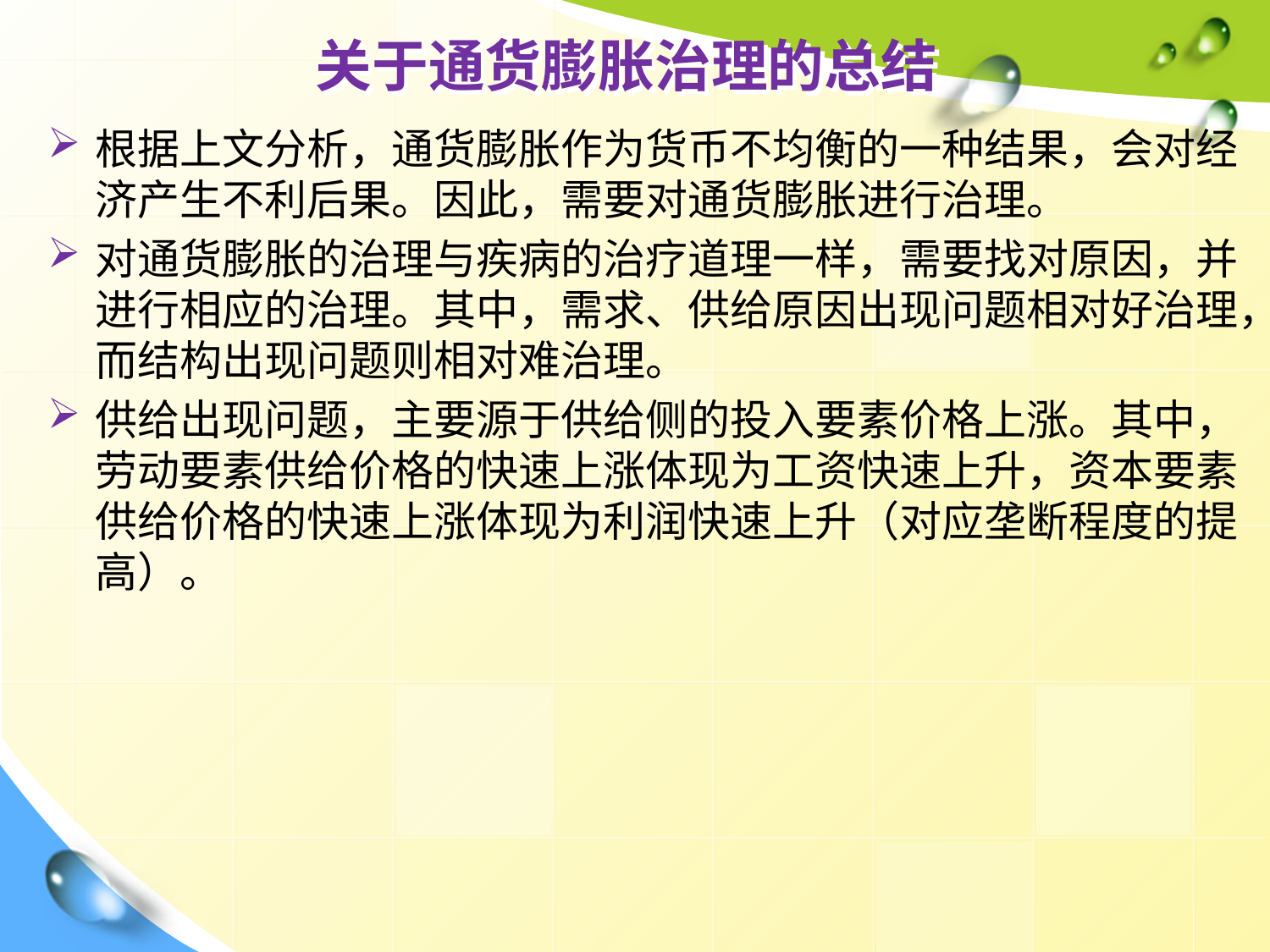

# 关于通货膨胀治理的总结
根据上文分析，通货膨胀作为货币不均衡的一种结果，会对经济产生不利后果。因此，需要对通货膨胀进行治理。
对通货膨胀的治理与疾病的治疗道理一样，需要找对原因，并进行相应的治理。其中，需求、供给原因出现问题相对好治理，而结构出现问题则相对难治理。
供给出现问题，主要源于供给侧的投入要素价格上涨。其中，劳动要素供给价格的快速上涨体现为工资快速上升，资本要素供给价格的快速上涨体现为利润快速上升（对应垄断程度的提高）。